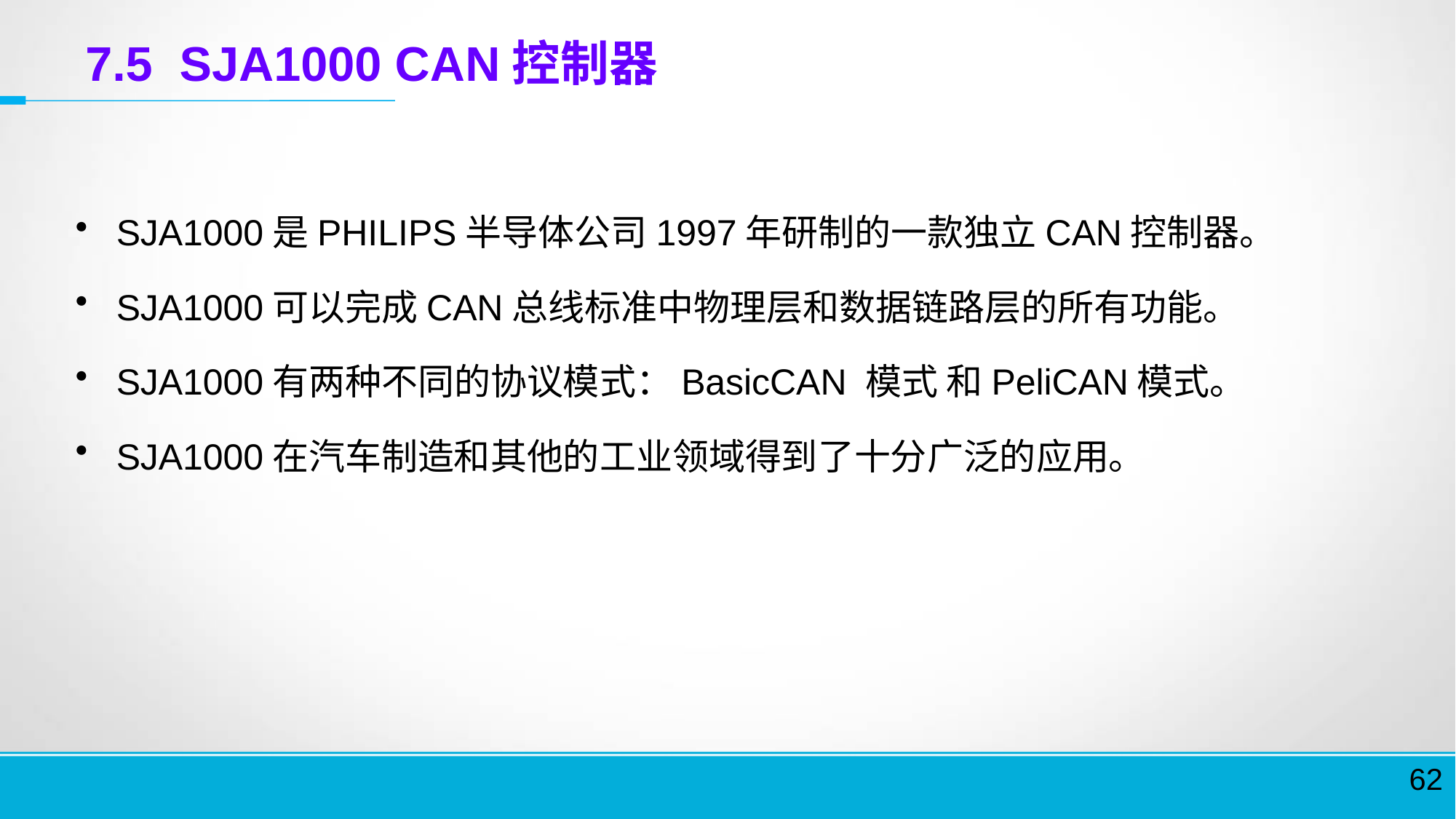

# 7.5  SJA1000 CAN控制器
SJA1000是PHILIPS半导体公司1997年研制的一款独立CAN控制器。
SJA1000可以完成CAN总线标准中物理层和数据链路层的所有功能。
SJA1000有两种不同的协议模式：BasicCAN 模式 和PeliCAN模式。
SJA1000在汽车制造和其他的工业领域得到了十分广泛的应用。
62